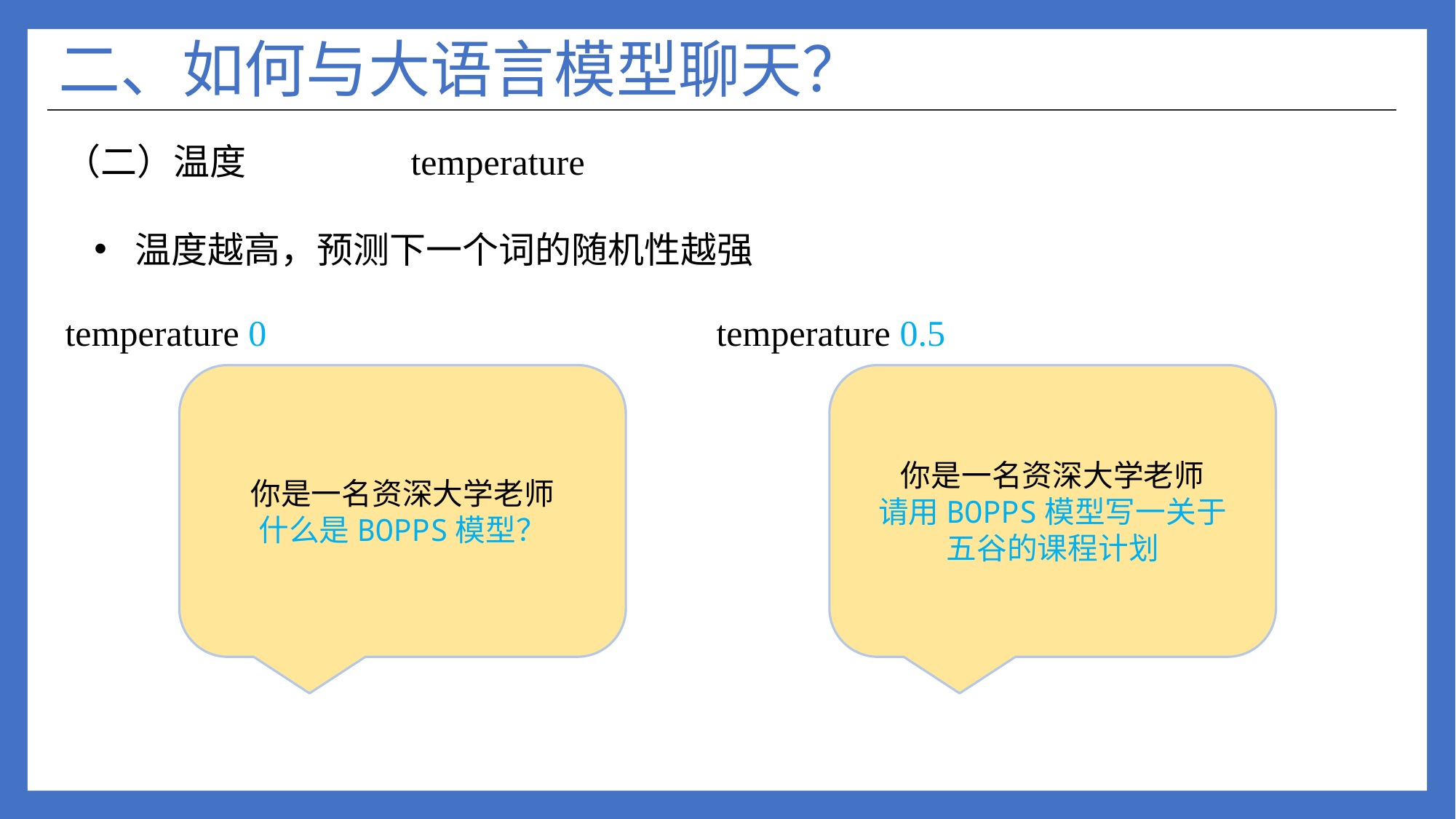

# 二、如何与大语言模型聊天？
（二）温度                   temperature
温度越高，预测下一个词的随机性越强
temperature 0
temperature 0.5
你是一名资深大学老师
什么是BOPPS模型？
你是一名资深大学老师
请用BOPPS模型写一关于
五谷的课程计划